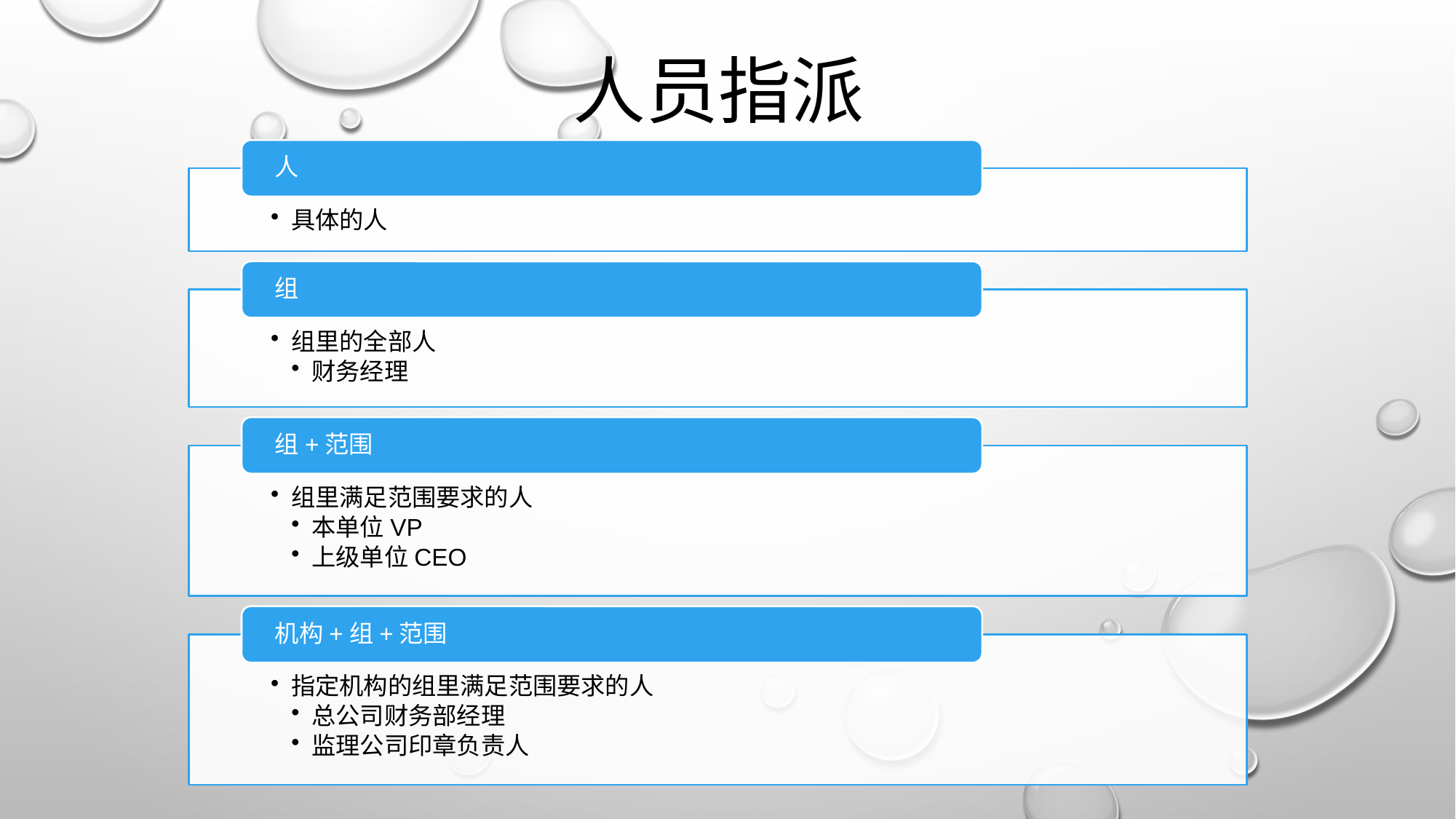

人员指派
具体的人
人
组里的全部人
财务经理
组
组里满足范围要求的人
本单位VP
上级单位CEO
组+范围
指定机构的组里满足范围要求的人
总公司财务部经理
监理公司印章负责人
机构+组+范围